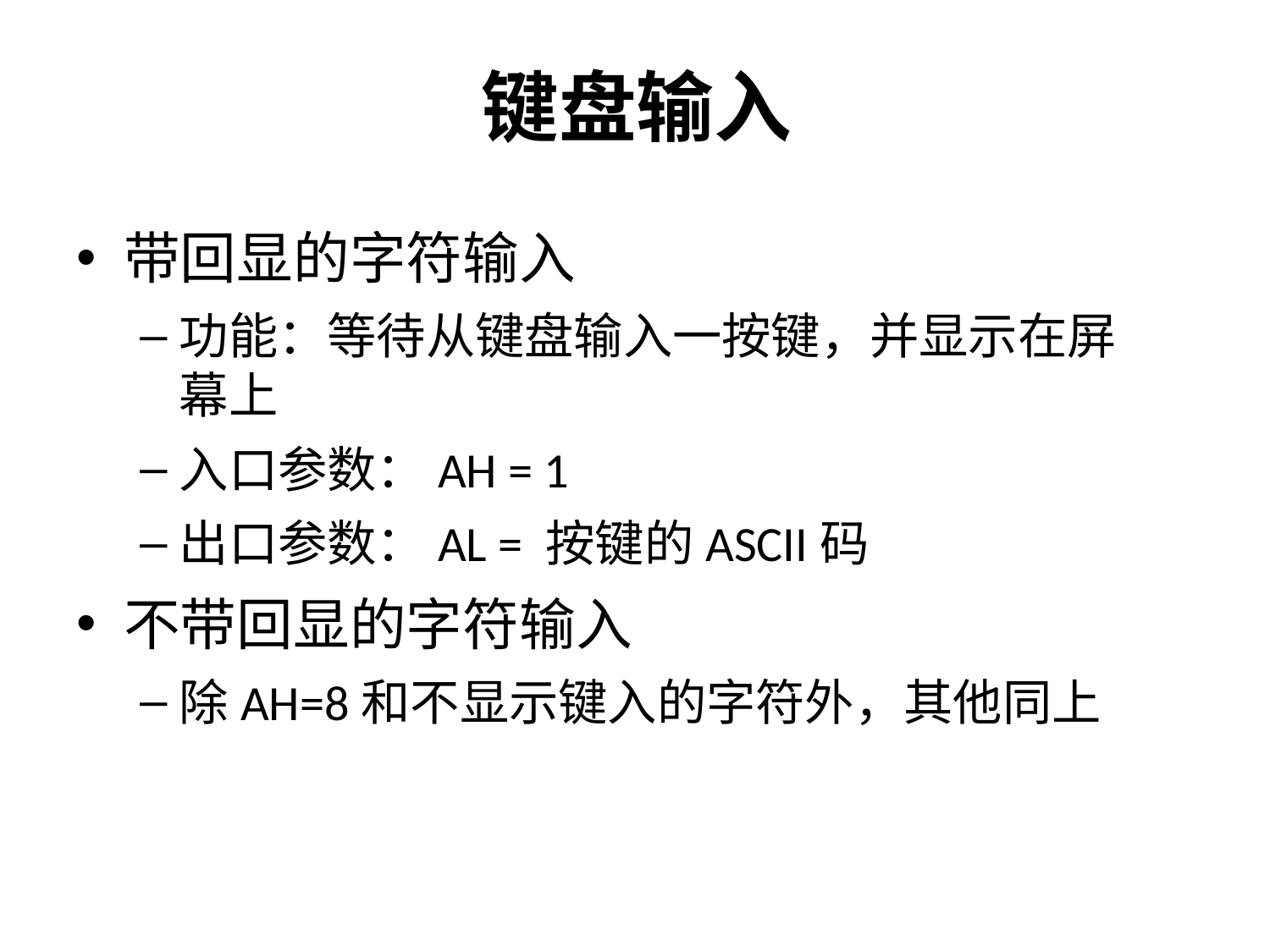

# 键盘输入
带回显的字符输入
功能：等待从键盘输入一按键，并显示在屏幕上
入口参数：AH = 1
出口参数：AL = 按键的ASCII码
不带回显的字符输入
除AH=8和不显示键入的字符外，其他同上